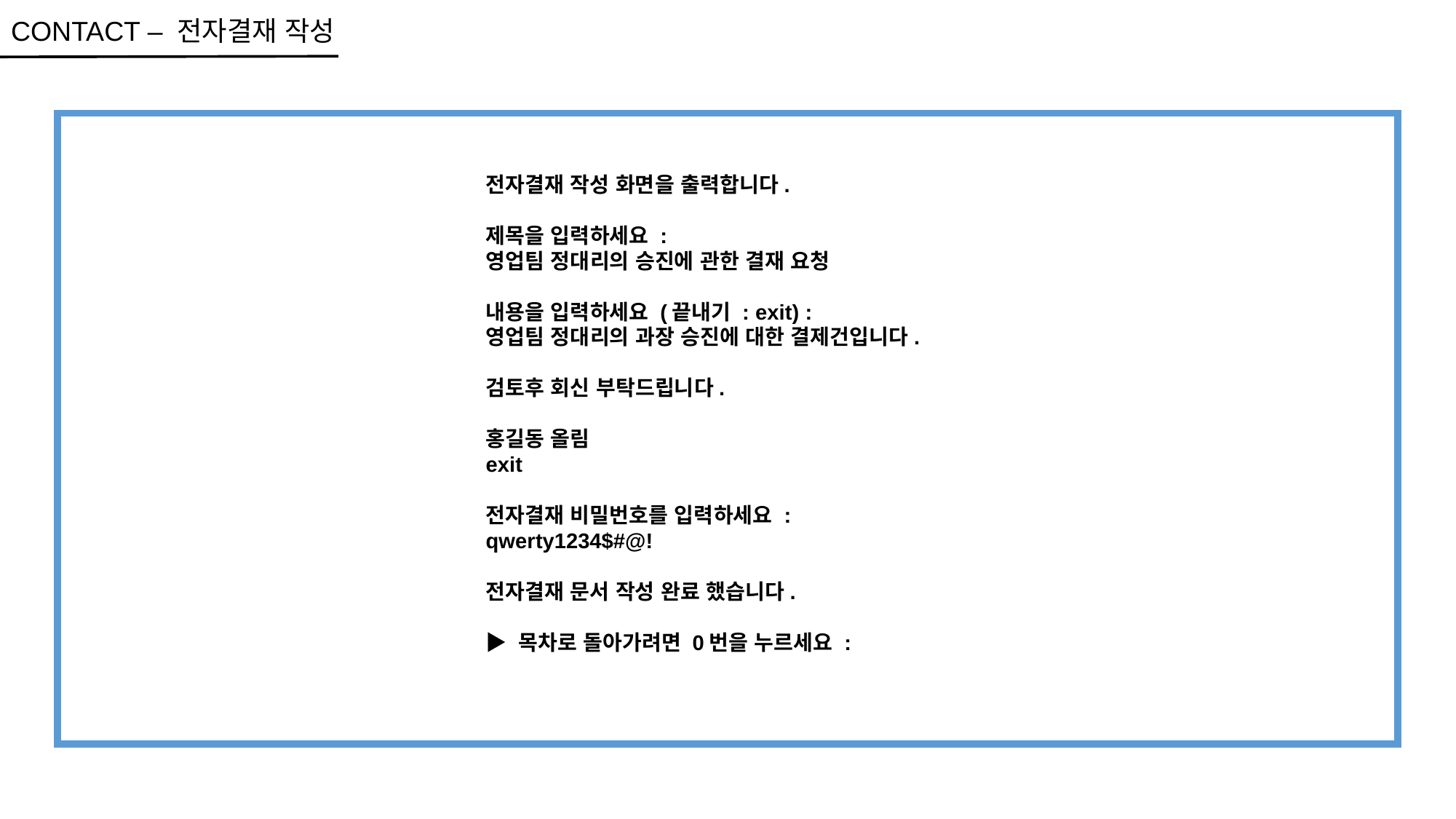

CONTACT – 전자결재 작성

전자결재 작성 화면을 출력합니다.

제목을 입력하세요 :
영업팀 정대리의 승진에 관한 결재 요청

내용을 입력하세요 (끝내기 : exit) :
영업팀 정대리의 과장 승진에 대한 결제건입니다.

검토후 회신 부탁드립니다.

홍길동 올림
exit

전자결재 비밀번호를 입력하세요 :
qwerty1234$#@!

전자결재 문서 작성 완료 했습니다.

▶ 목차로 돌아가려면 0번을 누르세요 :